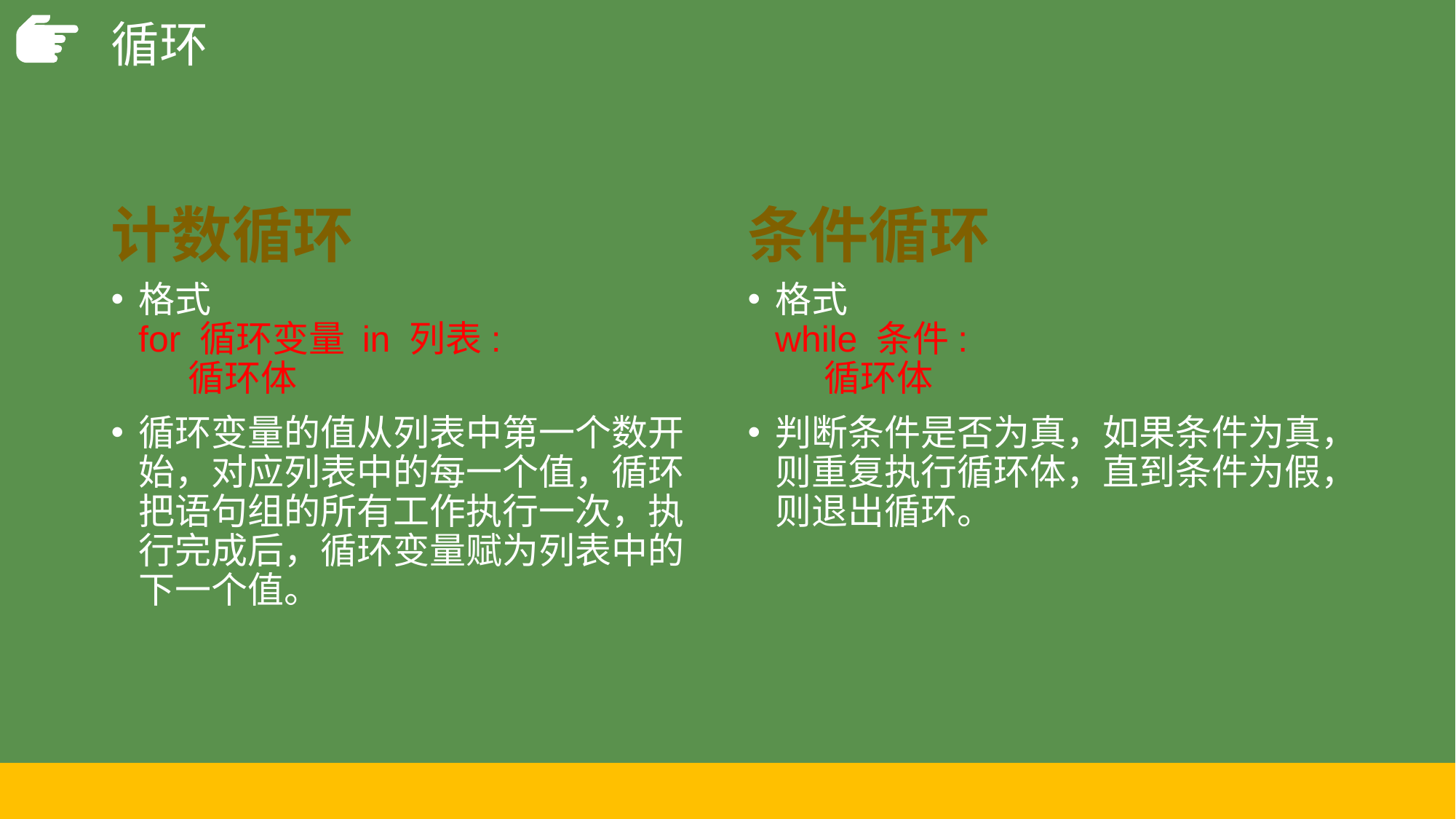

# 循环
计数循环
条件循环
格式
for 循环变量 in 列表:
    循环体
循环变量的值从列表中第一个数开始，对应列表中的每一个值，循环把语句组的所有工作执行一次，执行完成后，循环变量赋为列表中的下一个值。

格式
while 条件:
    循环体
判断条件是否为真，如果条件为真，则重复执行循环体，直到条件为假，则退出循环。